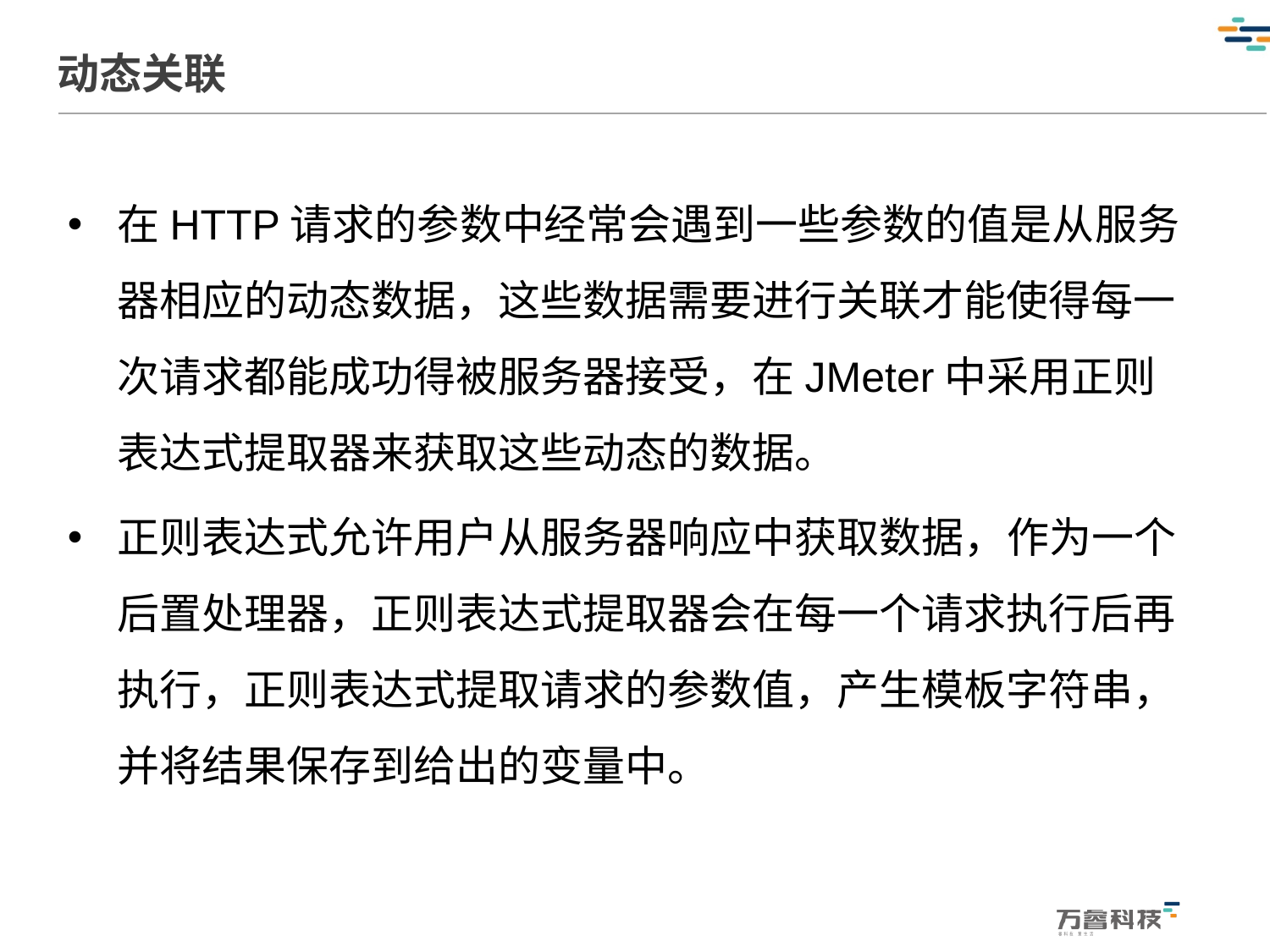

# 动态关联
在HTTP请求的参数中经常会遇到一些参数的值是从服务器相应的动态数据，这些数据需要进行关联才能使得每一次请求都能成功得被服务器接受，在JMeter中采用正则表达式提取器来获取这些动态的数据。
正则表达式允许用户从服务器响应中获取数据，作为一个后置处理器，正则表达式提取器会在每一个请求执行后再执行，正则表达式提取请求的参数值，产生模板字符串，并将结果保存到给出的变量中。